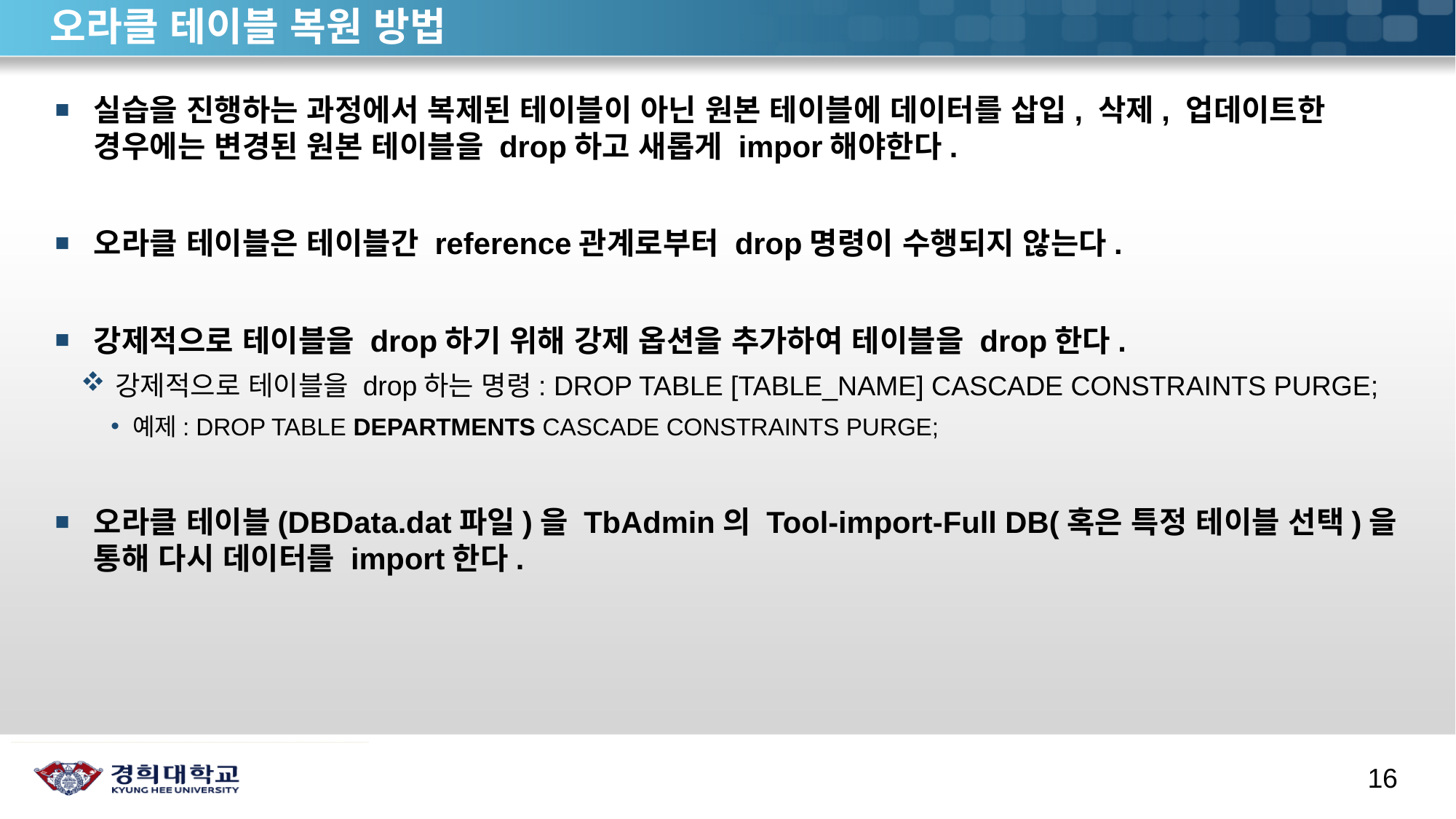

# 오라클 테이블 복원 방법
실습을 진행하는 과정에서 복제된 테이블이 아닌 원본 테이블에 데이터를 삽입, 삭제, 업데이트한 경우에는 변경된 원본 테이블을 drop하고 새롭게 impor해야한다.

오라클 테이블은 테이블간 reference관계로부터 drop명령이 수행되지 않는다.

강제적으로 테이블을 drop하기 위해 강제 옵션을 추가하여 테이블을 drop한다.
강제적으로 테이블을 drop하는 명령: DROP TABLE [TABLE_NAME] CASCADE CONSTRAINTS PURGE;
예제: DROP TABLE DEPARTMENTS CASCADE CONSTRAINTS PURGE;

오라클 테이블(DBData.dat파일)을 TbAdmin의 Tool-import-Full DB(혹은 특정 테이블 선택)을 통해 다시 데이터를 import한다.